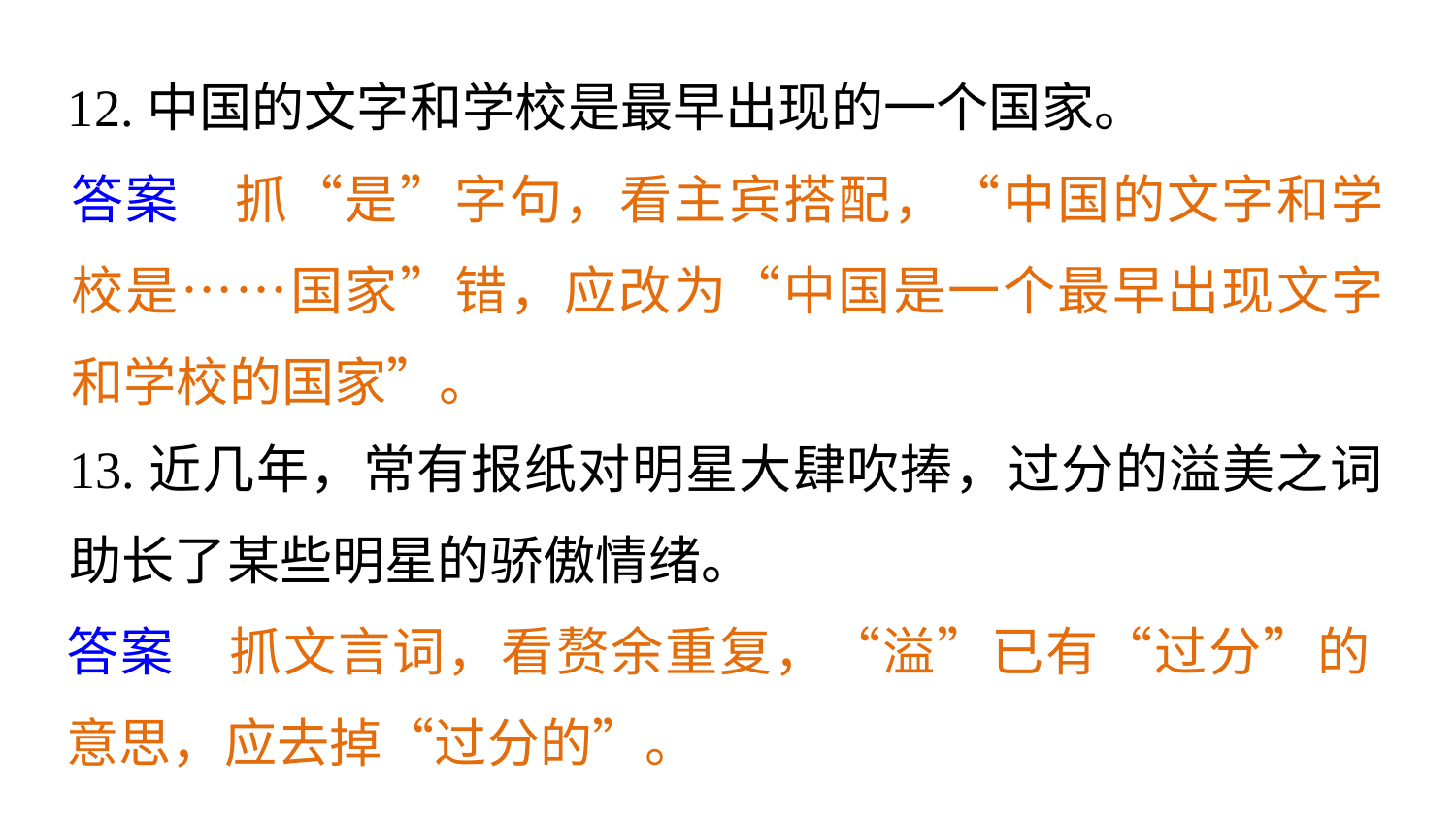

12.中国的文字和学校是最早出现的一个国家。
答案　抓“是”字句，看主宾搭配，“中国的文字和学校是……国家”错，应改为“中国是一个最早出现文字和学校的国家”。
13.近几年，常有报纸对明星大肆吹捧，过分的溢美之词助长了某些明星的骄傲情绪。
答案　抓文言词，看赘余重复，“溢”已有“过分”的意思，应去掉“过分的”。